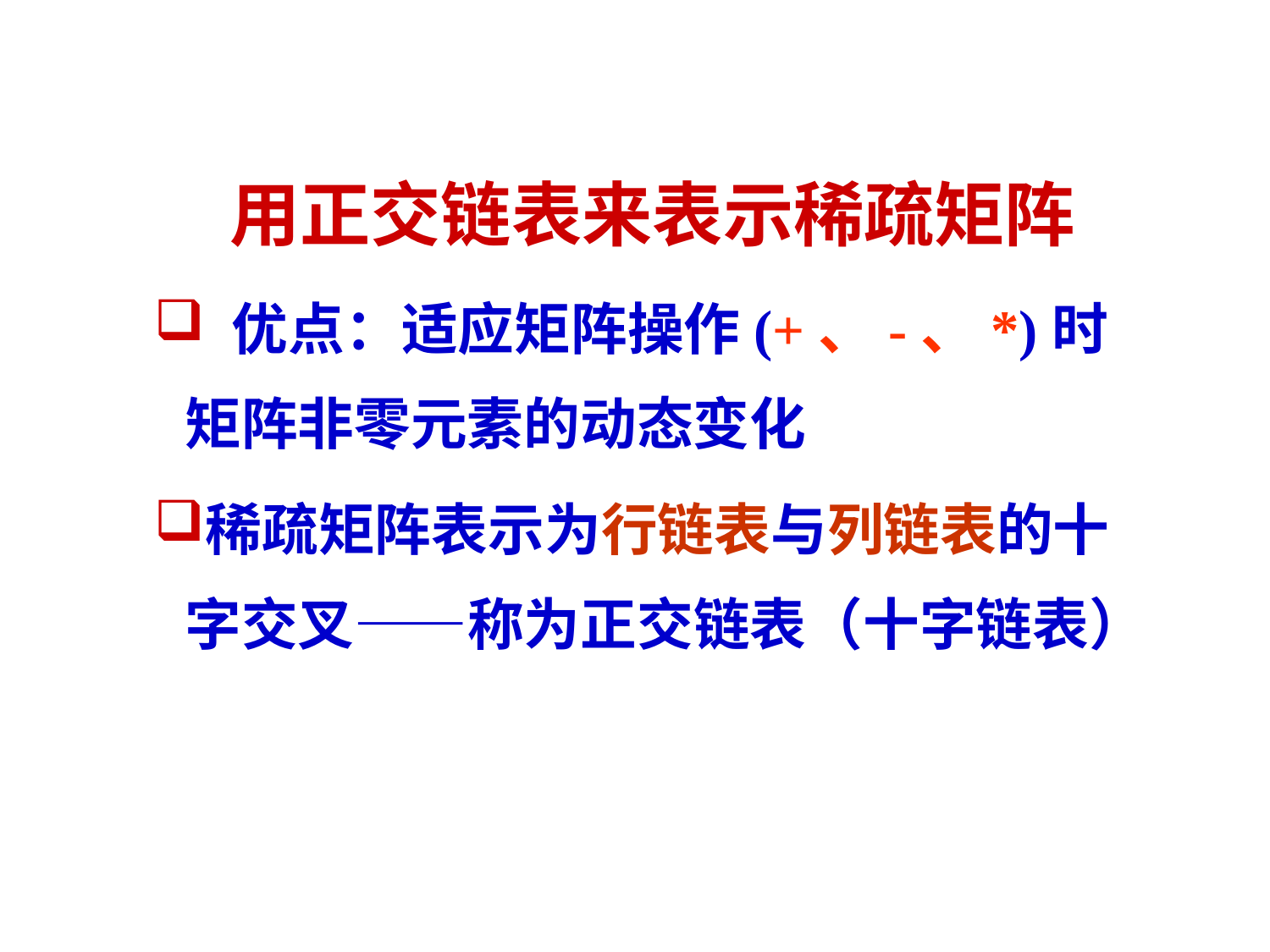

用正交链表来表示稀疏矩阵
 优点：适应矩阵操作(+、-、*)时矩阵非零元素的动态变化
稀疏矩阵表示为行链表与列链表的十字交叉——称为正交链表（十字链表）